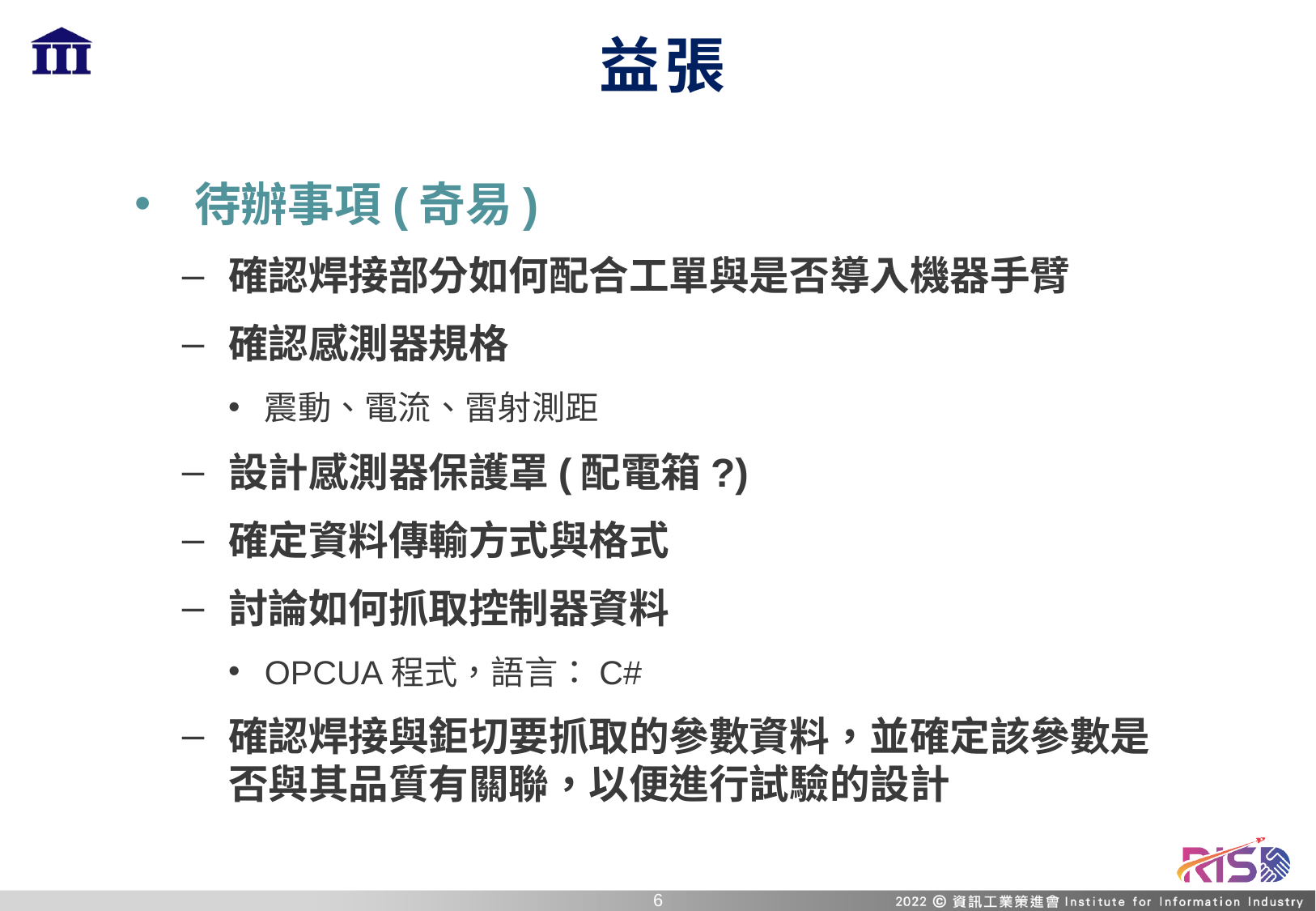

# 益張
待辦事項(奇易)
確認焊接部分如何配合工單與是否導入機器手臂
確認感測器規格
震動、電流、雷射測距
設計感測器保護罩(配電箱?)
確定資料傳輸方式與格式
討論如何抓取控制器資料
OPCUA程式，語言：C#
確認焊接與鉅切要抓取的參數資料，並確定該參數是否與其品質有關聯，以便進行試驗的設計
6